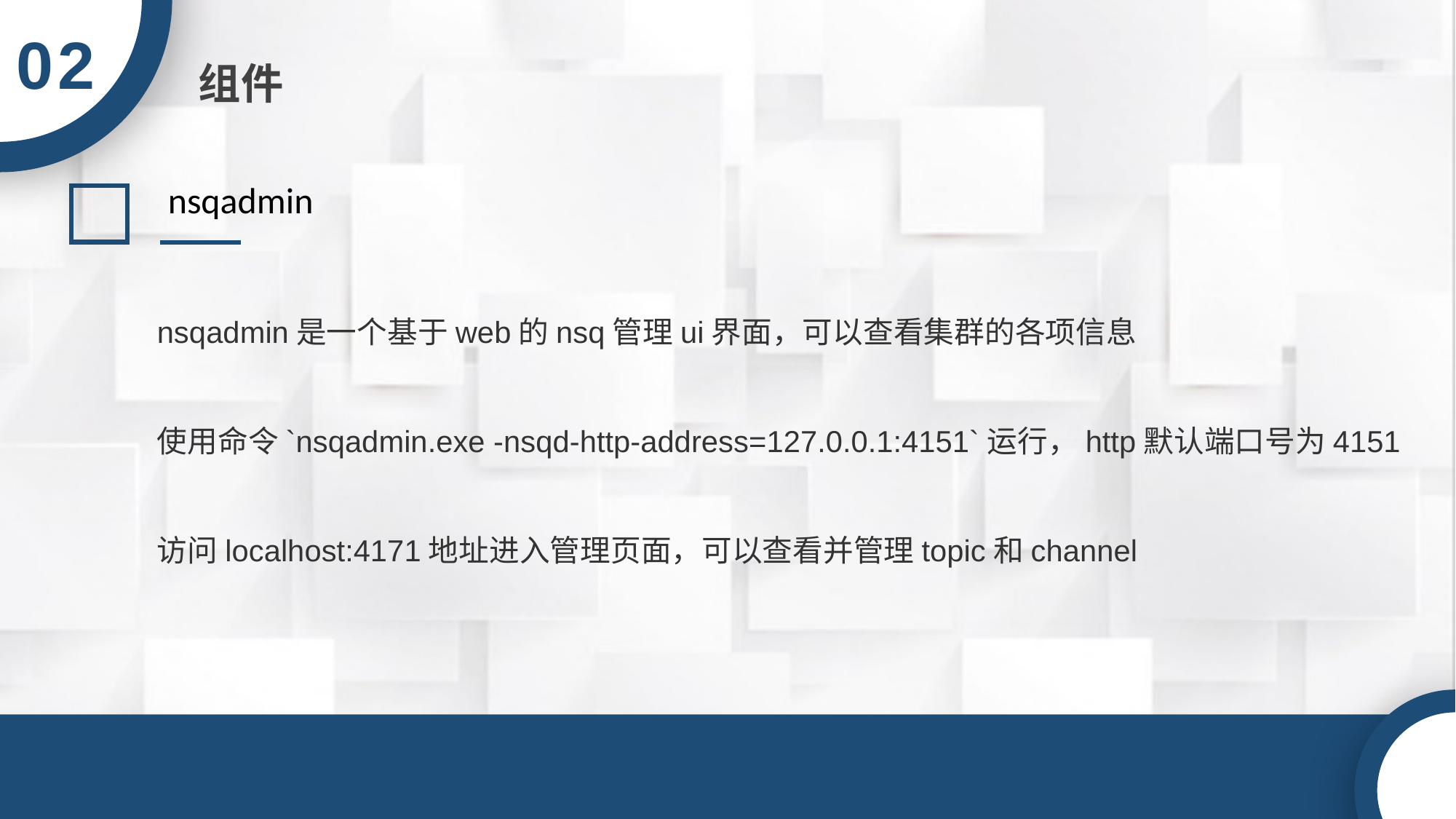

02
组件
nsqadmin

nsqadmin是一个基于web的nsq管理ui界面，可以查看集群的各项信息

使用命令`nsqadmin.exe -nsqd-http-address=127.0.0.1:4151`运行，http默认端口号为4151

访问localhost:4171地址进入管理页面，可以查看并管理topic和channel